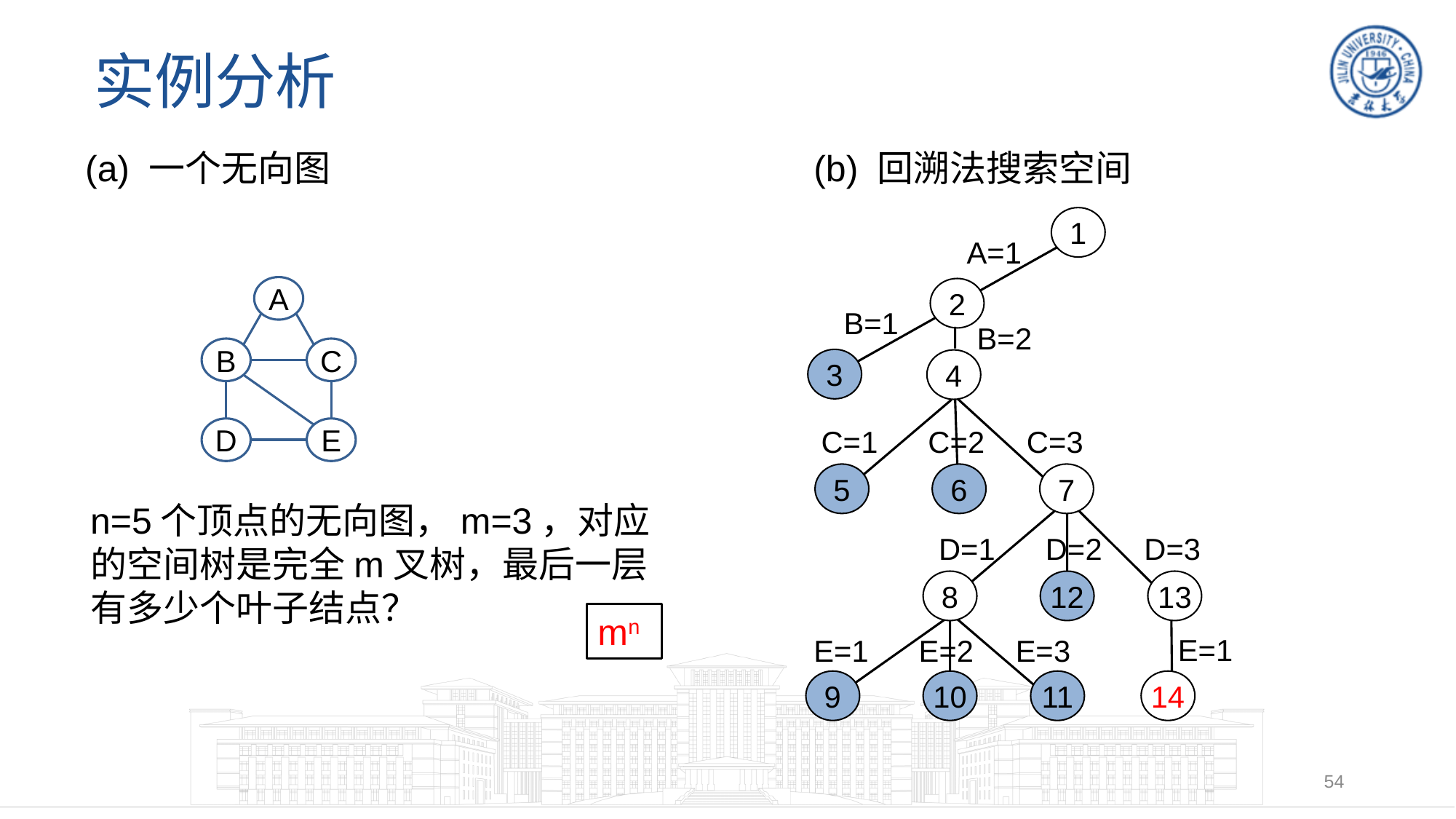

# 实例分析
(b) 回溯法搜索空间
(a) 一个无向图
1
A=1

2
B=1
B=2

3
4

C=1      C=2     C=3
5
6
7

D=1      D=2     D=3
8
12
13

E=1
E=1      E=2     E=3
14
9
10
11
A
B
C
D
E
n=5个顶点的无向图，m=3，对应的空间树是完全m叉树，最后一层有多少个叶子结点？
mn
54